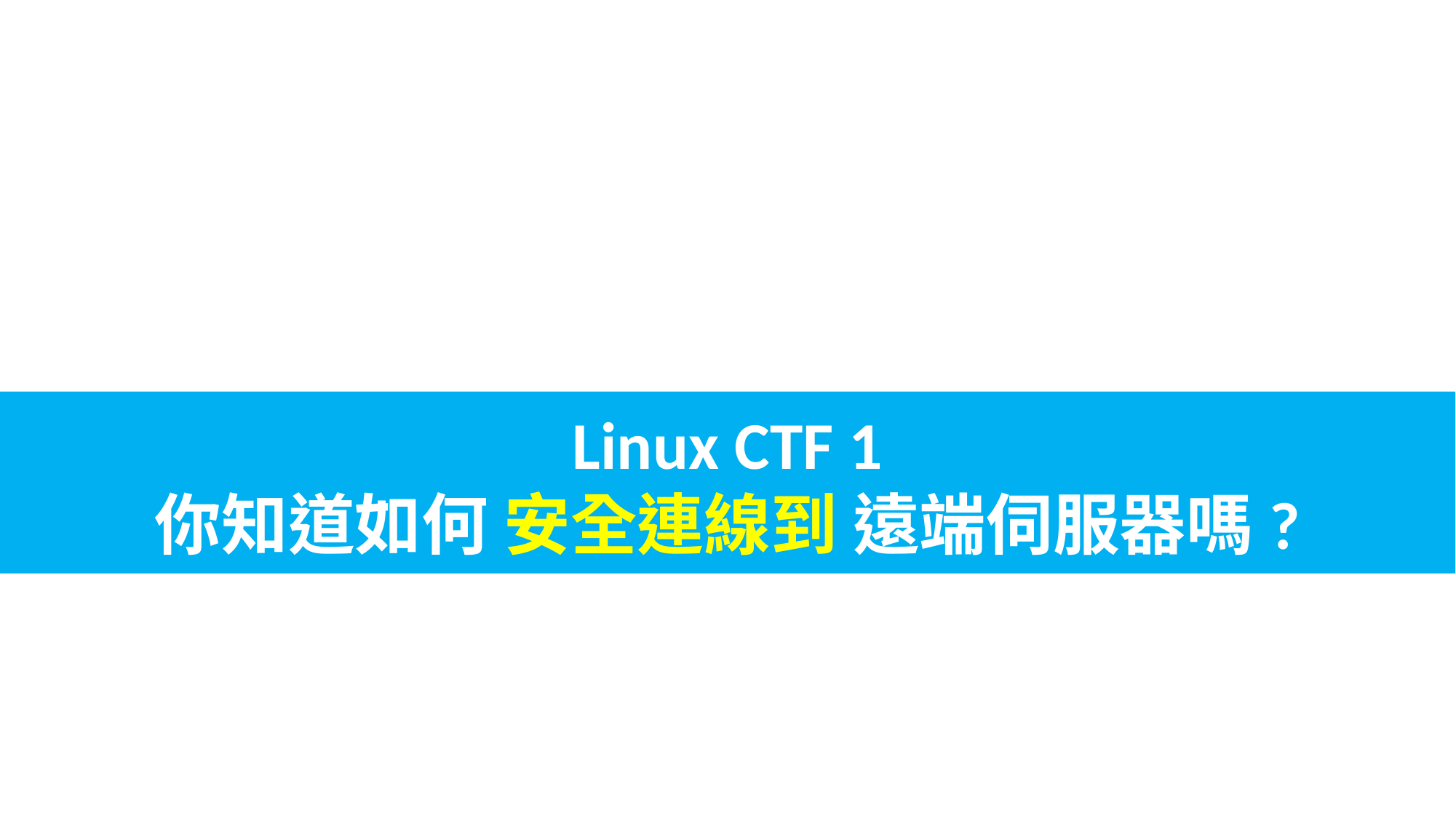

#

Linux CTF 1
你知道如何 安全連線到 遠端伺服器嗎?